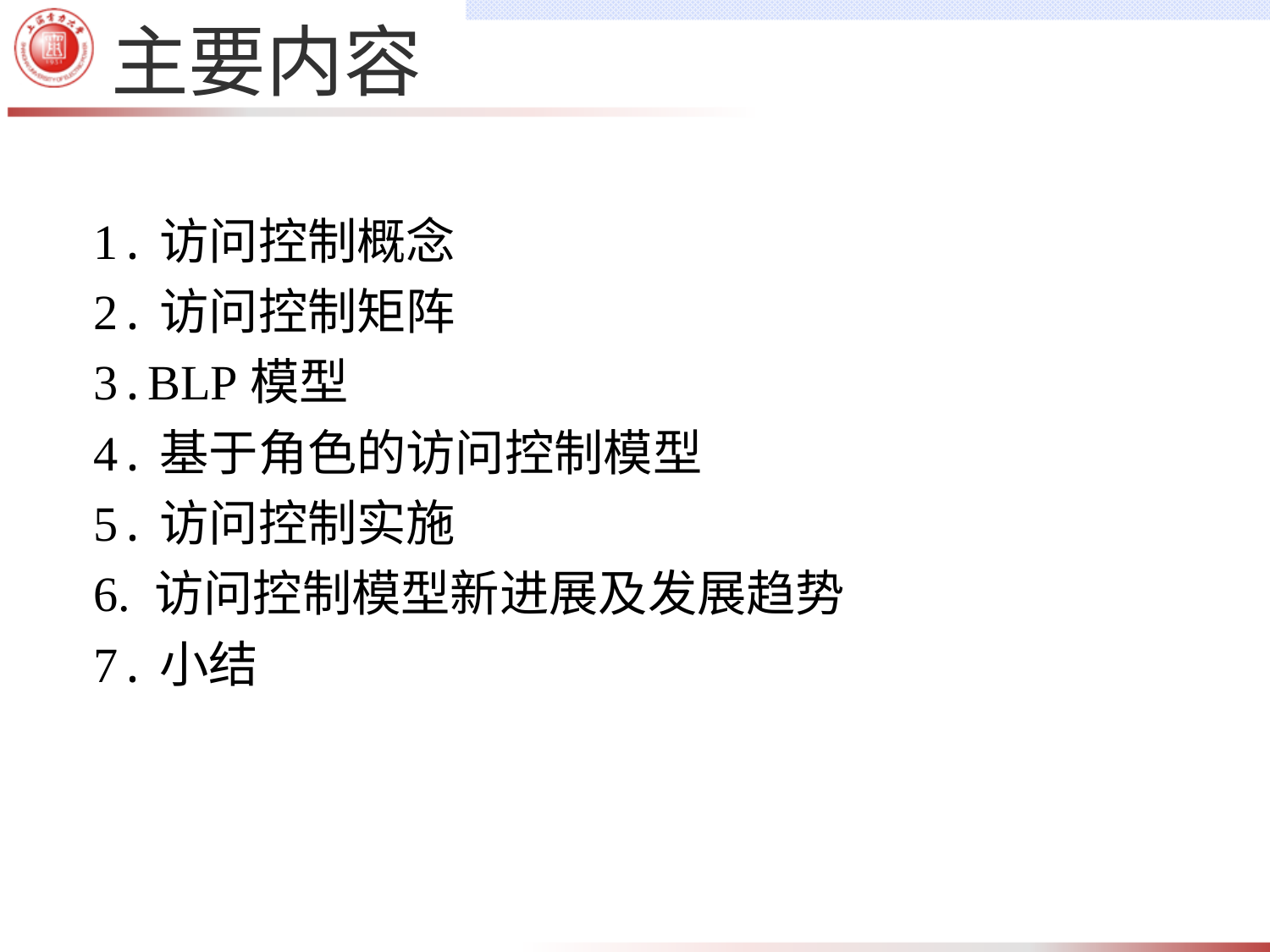

# 主要内容

1.访问控制概念
2.访问控制矩阵
3.BLP模型
4.基于角色的访问控制模型
5.访问控制实施
6. 访问控制模型新进展及发展趋势
7.小结